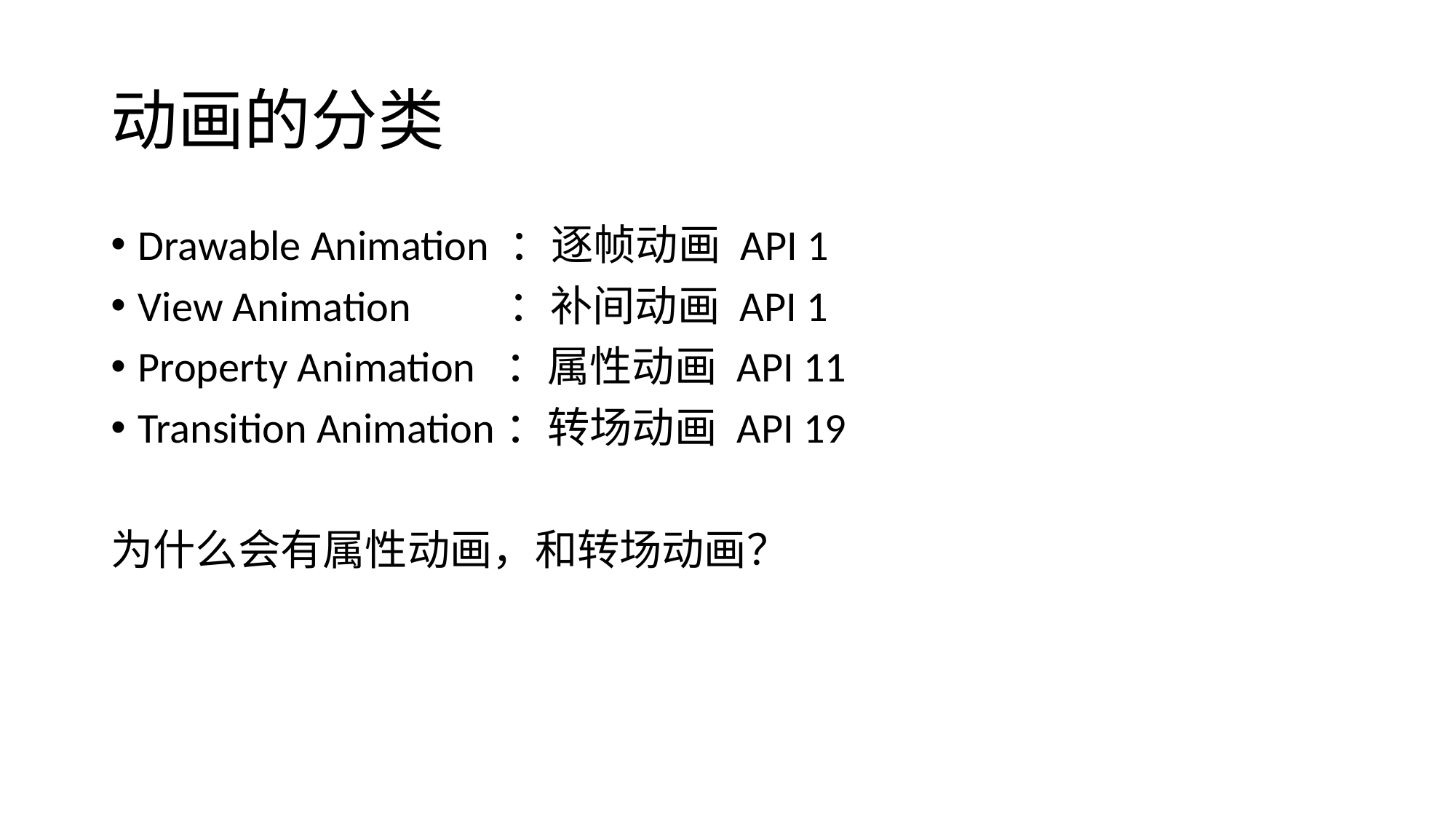

# 动画的分类
Drawable Animation ：逐帧动画 API 1
View Animation         ：补间动画 API 1
Property Animation  ：属性动画 API 11
Transition Animation：转场动画 API 19

为什么会有属性动画，和转场动画？